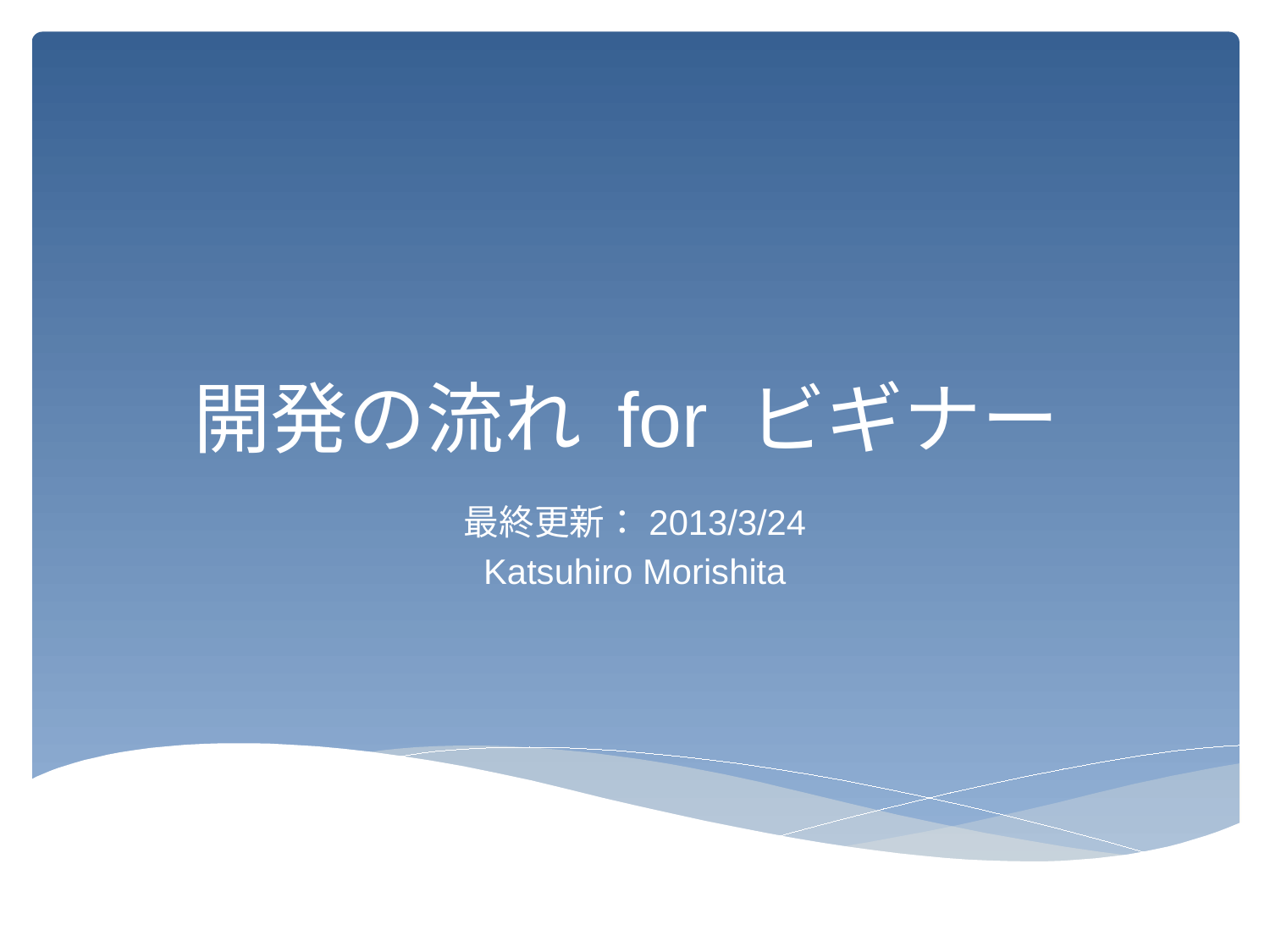

# 開発の流れ for ビギナー
最終更新：2013/3/24
Katsuhiro Morishita